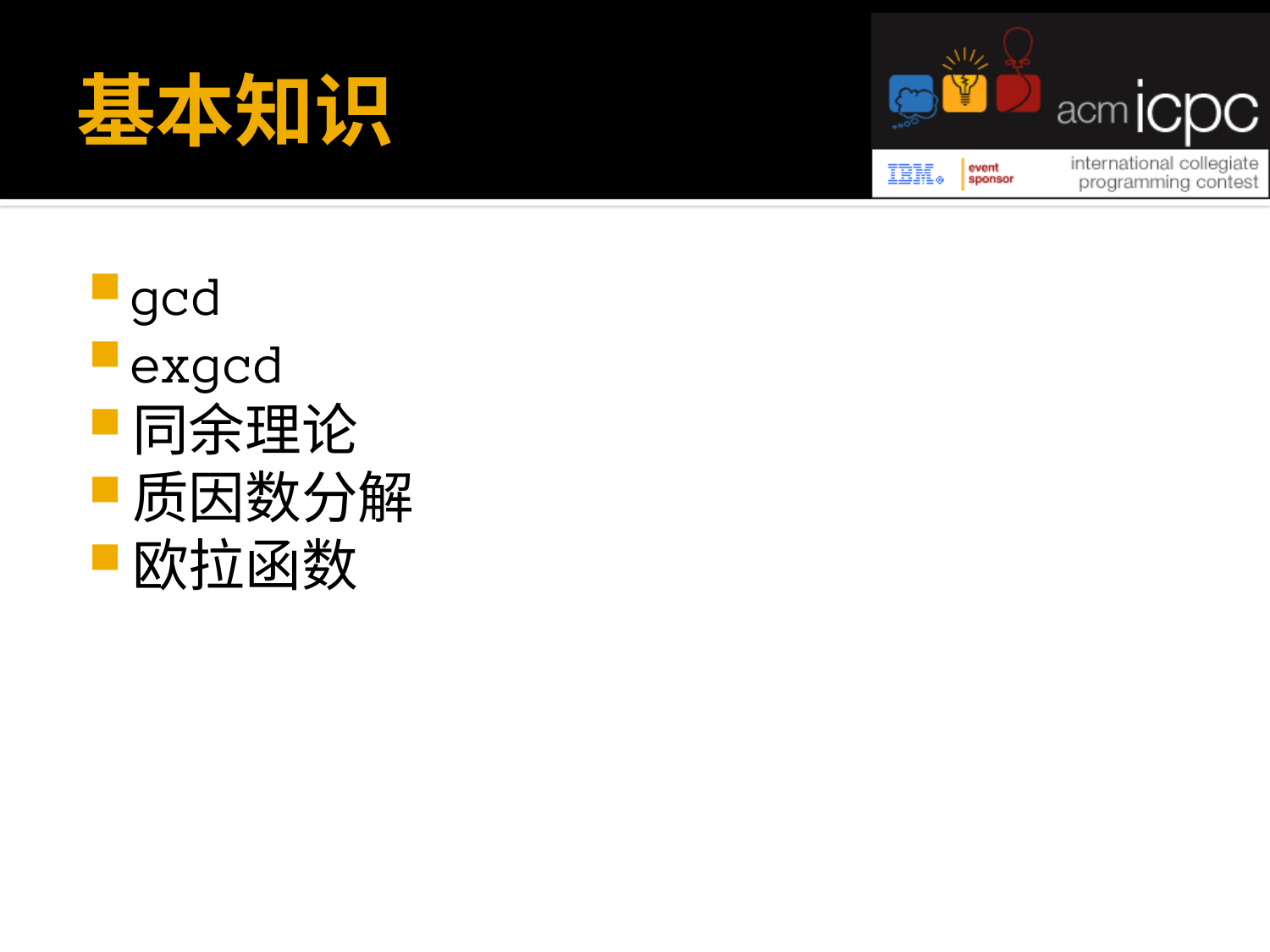

# 基本知识
gcd
exgcd
同余理论
质因数分解
欧拉函数